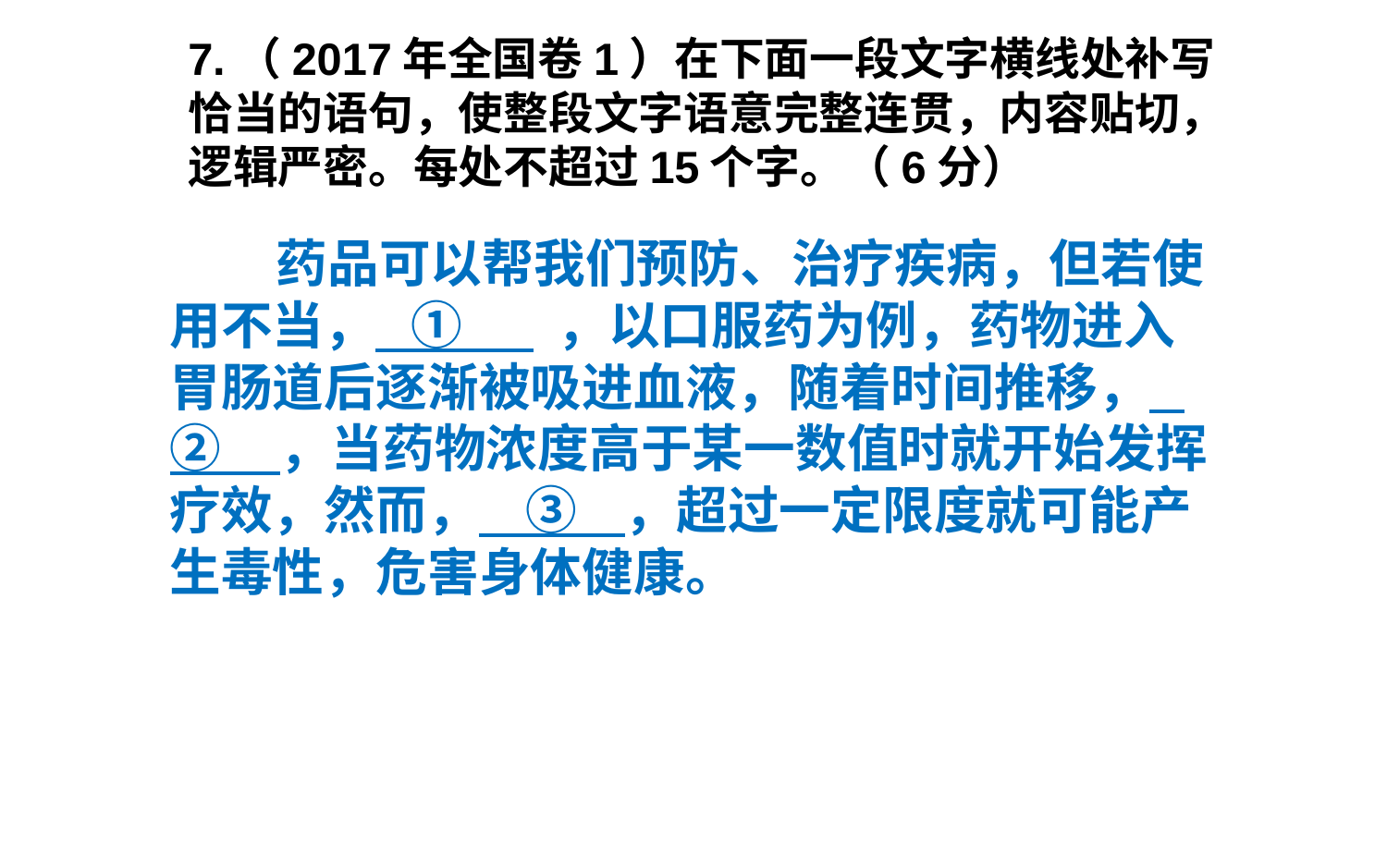

7.（2017年全国卷1）在下面一段文字横线处补写恰当的语句，使整段文字语意完整连贯，内容贴切，逻辑严密。每处不超过15个字。（6分）
        药品可以帮我们预防、治疗疾病，但若使用不当，   ①        ，以口服药为例，药物进入胃肠道后逐渐被吸进血液，随着时间推移，   ②     ，当药物浓度高于某一数值时就开始发挥疗效，然而，    ③    ，超过一定限度就可能产生毒性，危害身体健康。